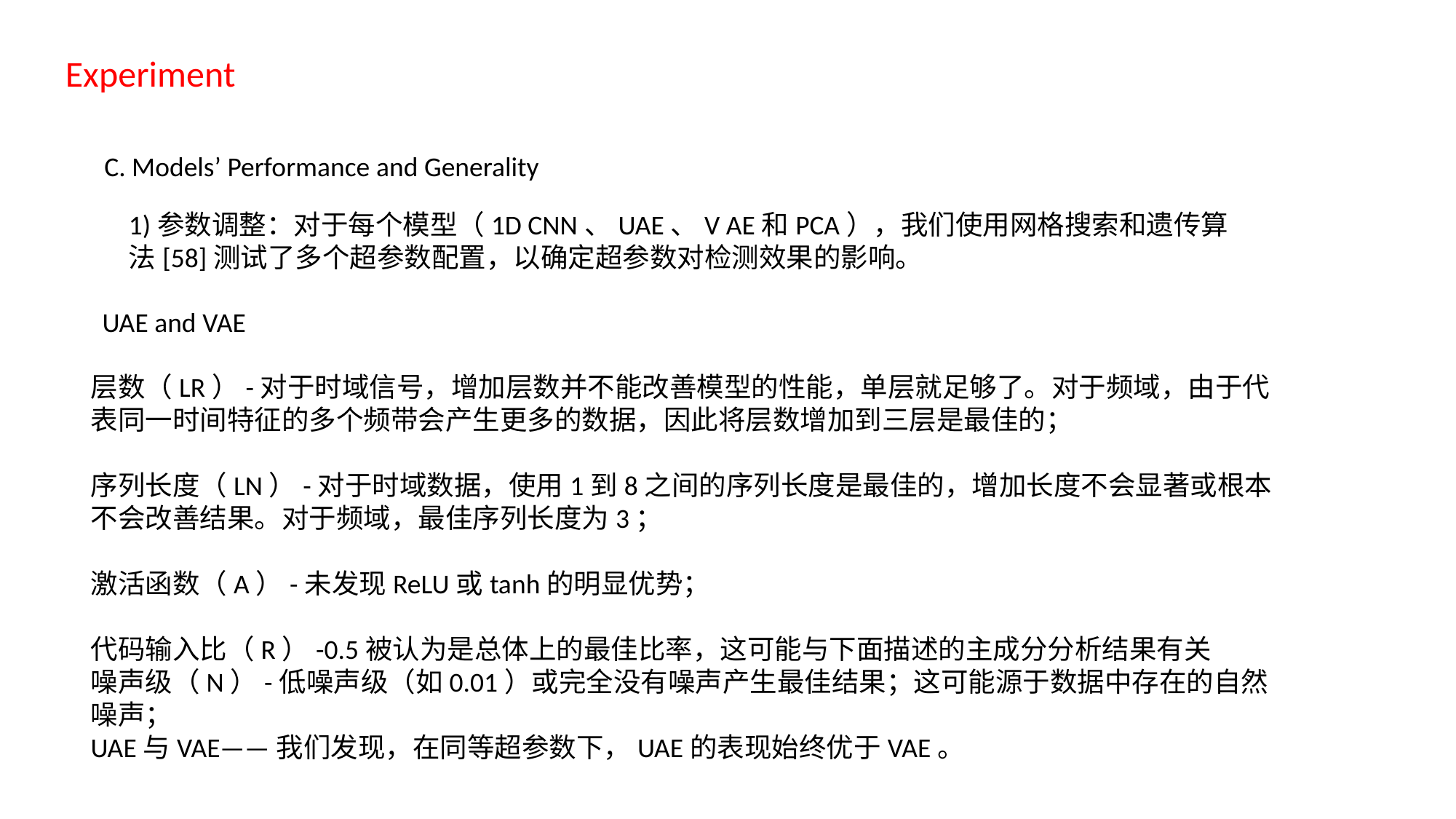

Experiment
C. Models’ Performance and Generality
1)参数调整：对于每个模型（1D CNN、UAE、V AE和PCA），我们使用网格搜索和遗传算法[58]测试了多个超参数配置，以确定超参数对检测效果的影响。
UAE and VAE
层数（LR）-对于时域信号，增加层数并不能改善模型的性能，单层就足够了。对于频域，由于代表同一时间特征的多个频带会产生更多的数据，因此将层数增加到三层是最佳的；

序列长度（LN）-对于时域数据，使用1到8之间的序列长度是最佳的，增加长度不会显著或根本不会改善结果。对于频域，最佳序列长度为3；

激活函数（A）-未发现ReLU或tanh的明显优势；

代码输入比（R）-0.5被认为是总体上的最佳比率，这可能与下面描述的主成分分析结果有关
噪声级（N）-低噪声级（如0.01）或完全没有噪声产生最佳结果；这可能源于数据中存在的自然噪声；
UAE与VAE——我们发现，在同等超参数下，UAE的表现始终优于VAE。